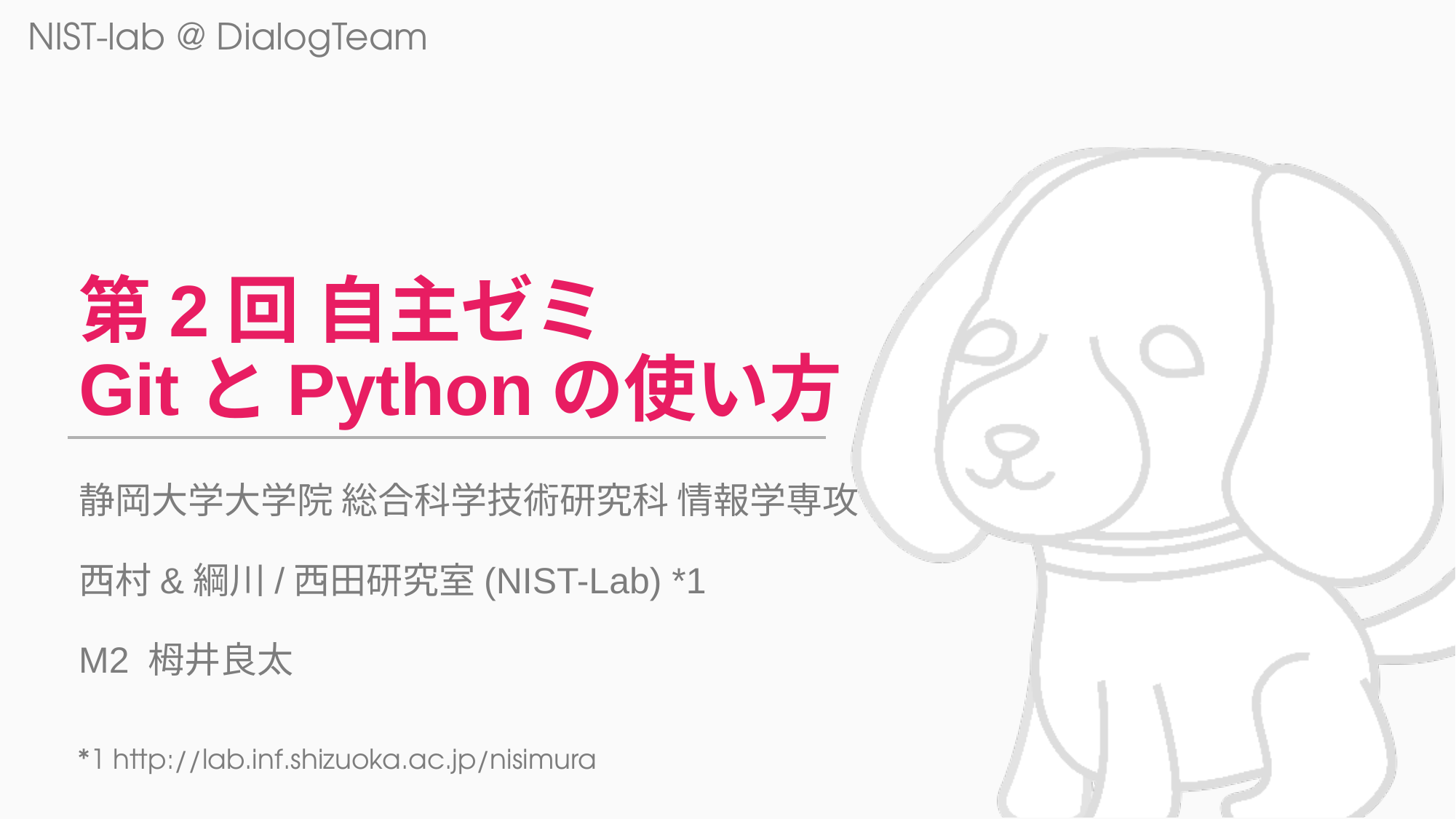

# 第2回 自主ゼミ GitとPythonの使い方
静岡大学大学院 総合科学技術研究科 情報学専攻
西村&綱川/西田研究室(NIST-Lab) *1
M2 栂井良太
*1 http://lab.inf.shizuoka.ac.jp/nisimura